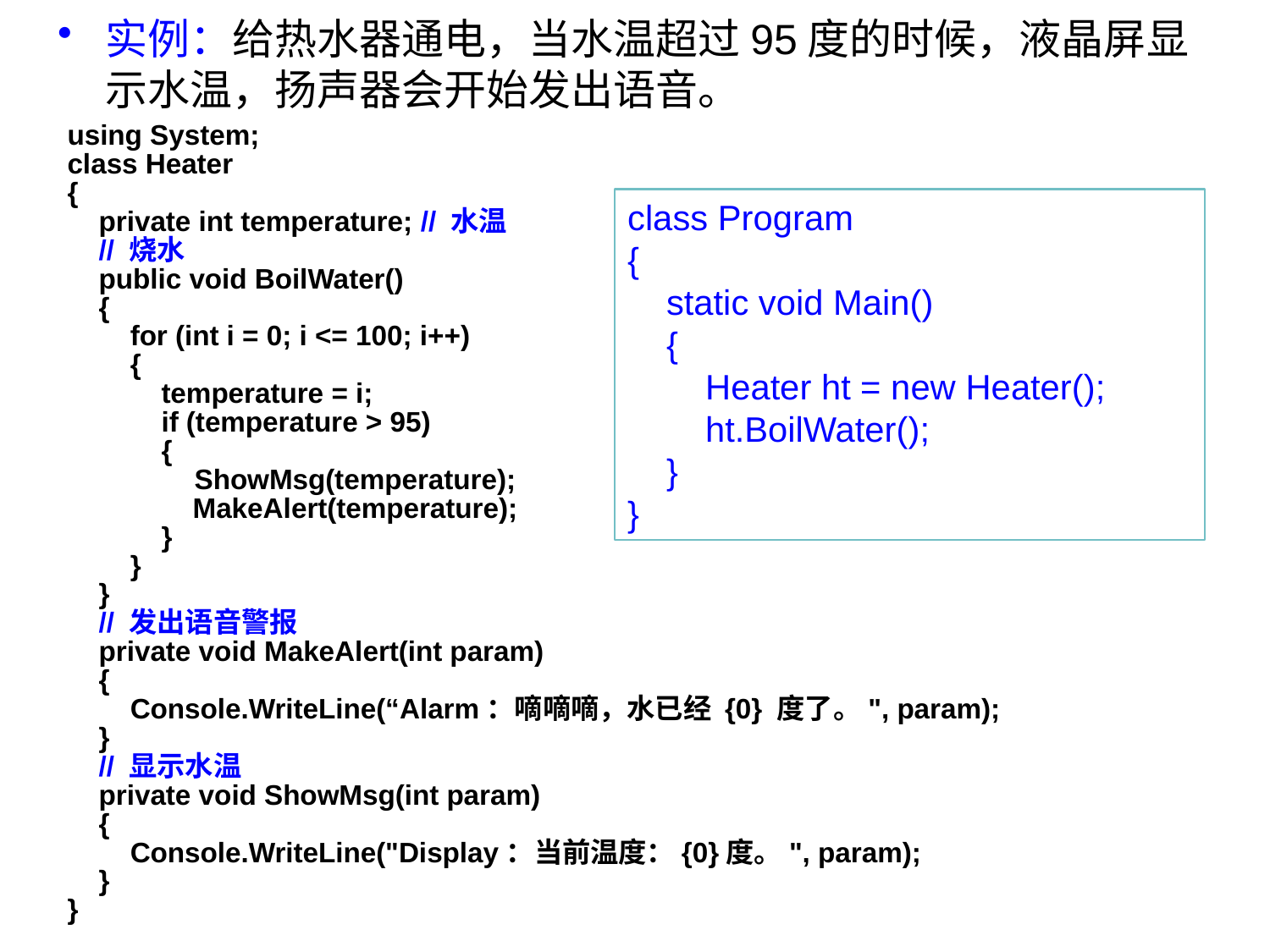

实例：给热水器通电，当水温超过95度的时候，液晶屏显示水温，扬声器会开始发出语音。
using System;
class Heater
{
    private int temperature; // 水温
    // 烧水
    public void BoilWater()
    {
        for (int i = 0; i <= 100; i++)
        {
            temperature = i;
            if (temperature > 95)
            {
	ShowMsg(temperature);
                MakeAlert(temperature);
            }
        }
    }
    // 发出语音警报
    private void MakeAlert(int param)
    {
        Console.WriteLine(“Alarm：嘀嘀嘀，水已经 {0} 度了。", param);
    }
    // 显示水温
    private void ShowMsg(int param)
    {
        Console.WriteLine("Display：当前温度：{0}度。", param);
    }
}
class Program
{
    static void Main()
    {
        Heater ht = new Heater();
        ht.BoilWater();
    }
}